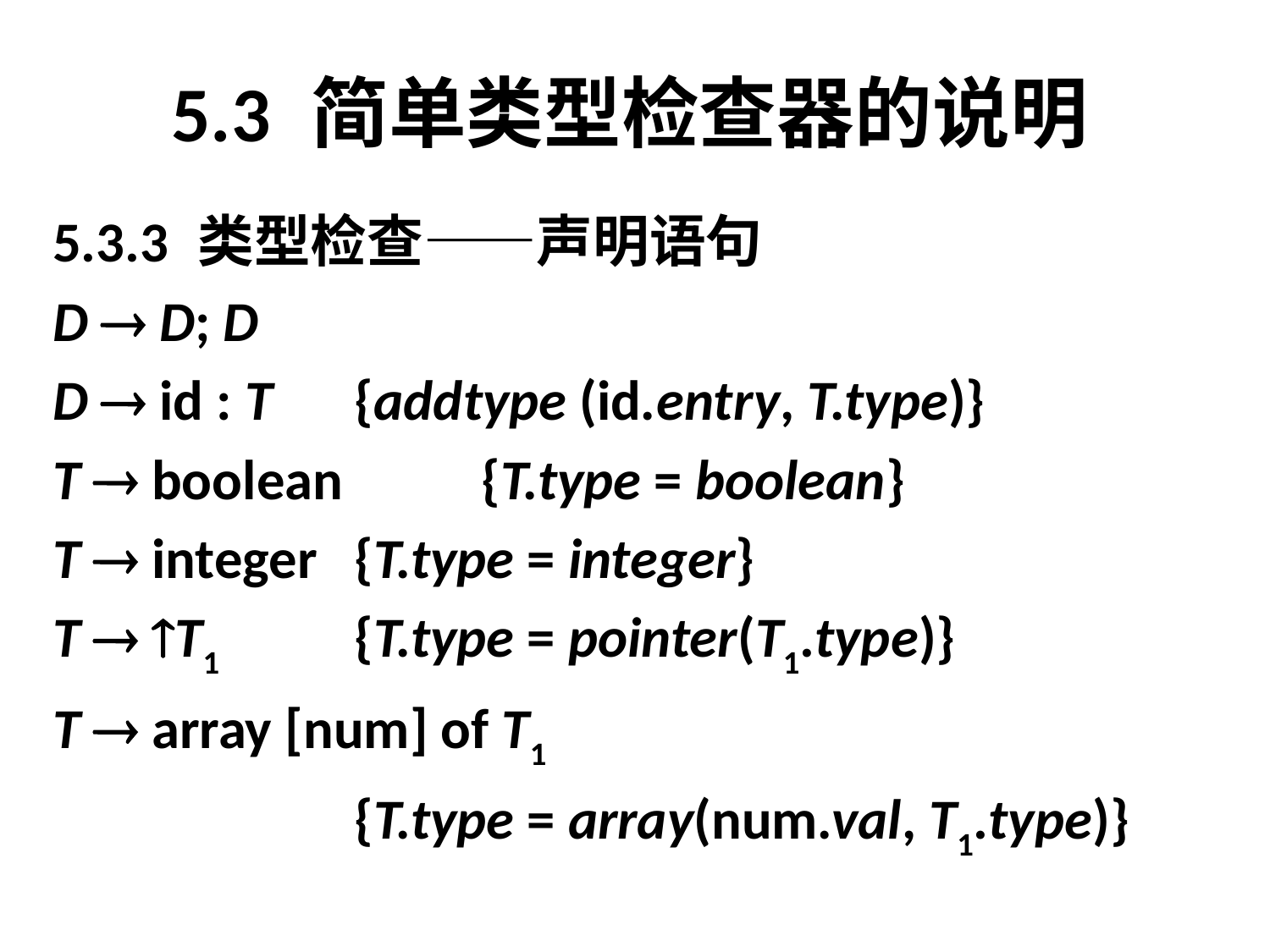

# 5.3 简单类型检查器的说明
5.3.3 类型检查——声明语句
D → D; D
D → id : T 	{addtype (id.entry, T.type)}
T → boolean 	{T.type = boolean}
T → integer 	{T.type = integer}
T → ↑T1 	 	{T.type = pointer(T1.type)}
T → array [num] of T1
			{T.type = array(num.val, T1.type)}